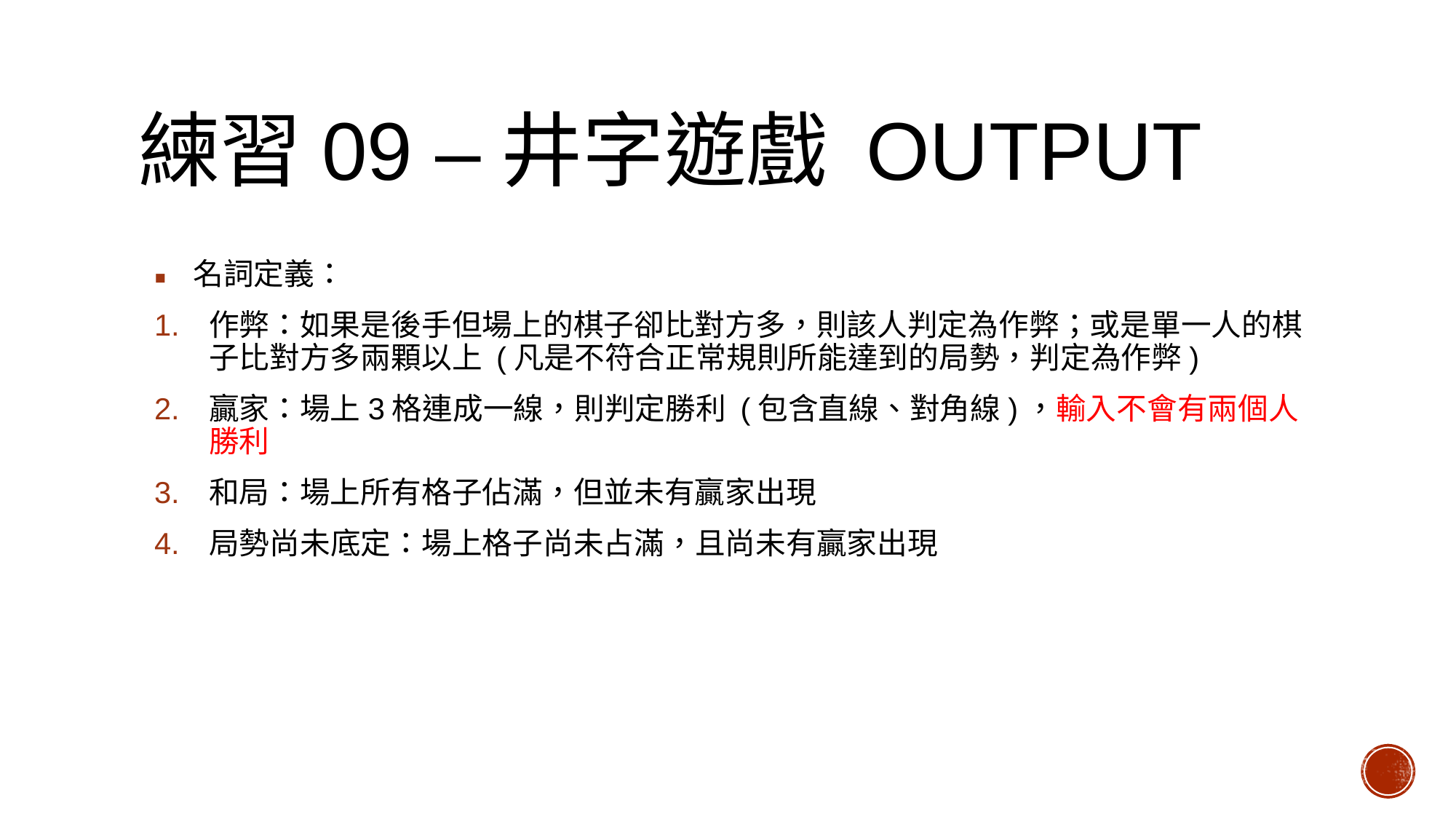

# 練習09 –井字遊戲 OUTPUT
名詞定義：
作弊：如果是後手但場上的棋子卻比對方多，則該人判定為作弊；或是單一人的棋子比對方多兩顆以上 (凡是不符合正常規則所能達到的局勢，判定為作弊)
贏家：場上3格連成一線，則判定勝利 (包含直線、對角線)，輸入不會有兩個人勝利
和局：場上所有格子佔滿，但並未有贏家出現
局勢尚未底定：場上格子尚未占滿，且尚未有贏家出現